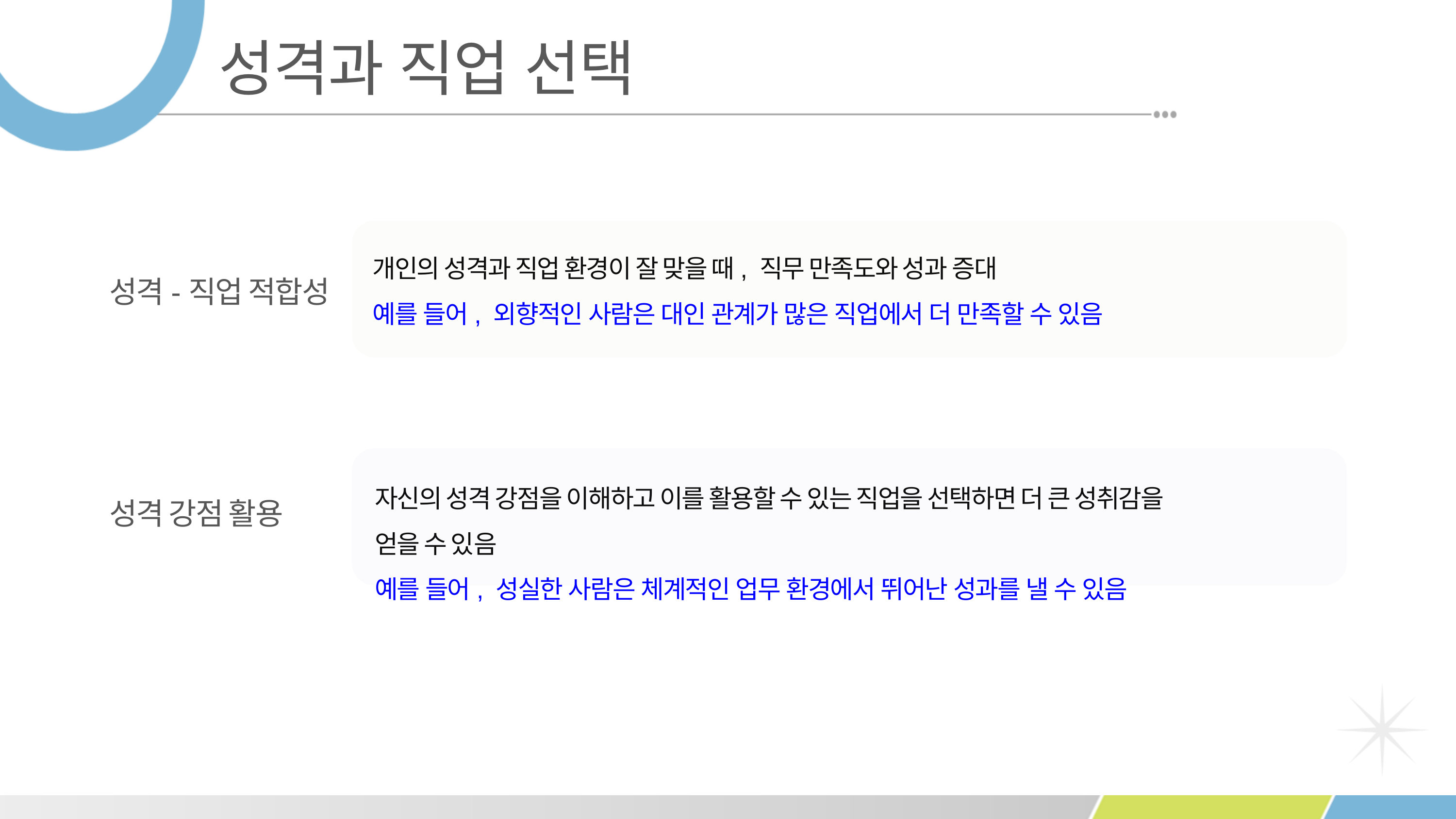

성격과 직업 선택

개인의 성격과 직업 환경이 잘 맞을 때, 직무 만족도와 성과 증대
예를 들어, 외향적인 사람은 대인 관계가 많은 직업에서 더 만족할 수 있음
성격-직업 적합성

자신의 성격 강점을 이해하고 이를 활용할 수 있는 직업을 선택하면 더 큰 성취감을
얻을 수 있음
예를 들어, 성실한 사람은 체계적인 업무 환경에서 뛰어난 성과를 낼 수 있음
성격 강점 활용